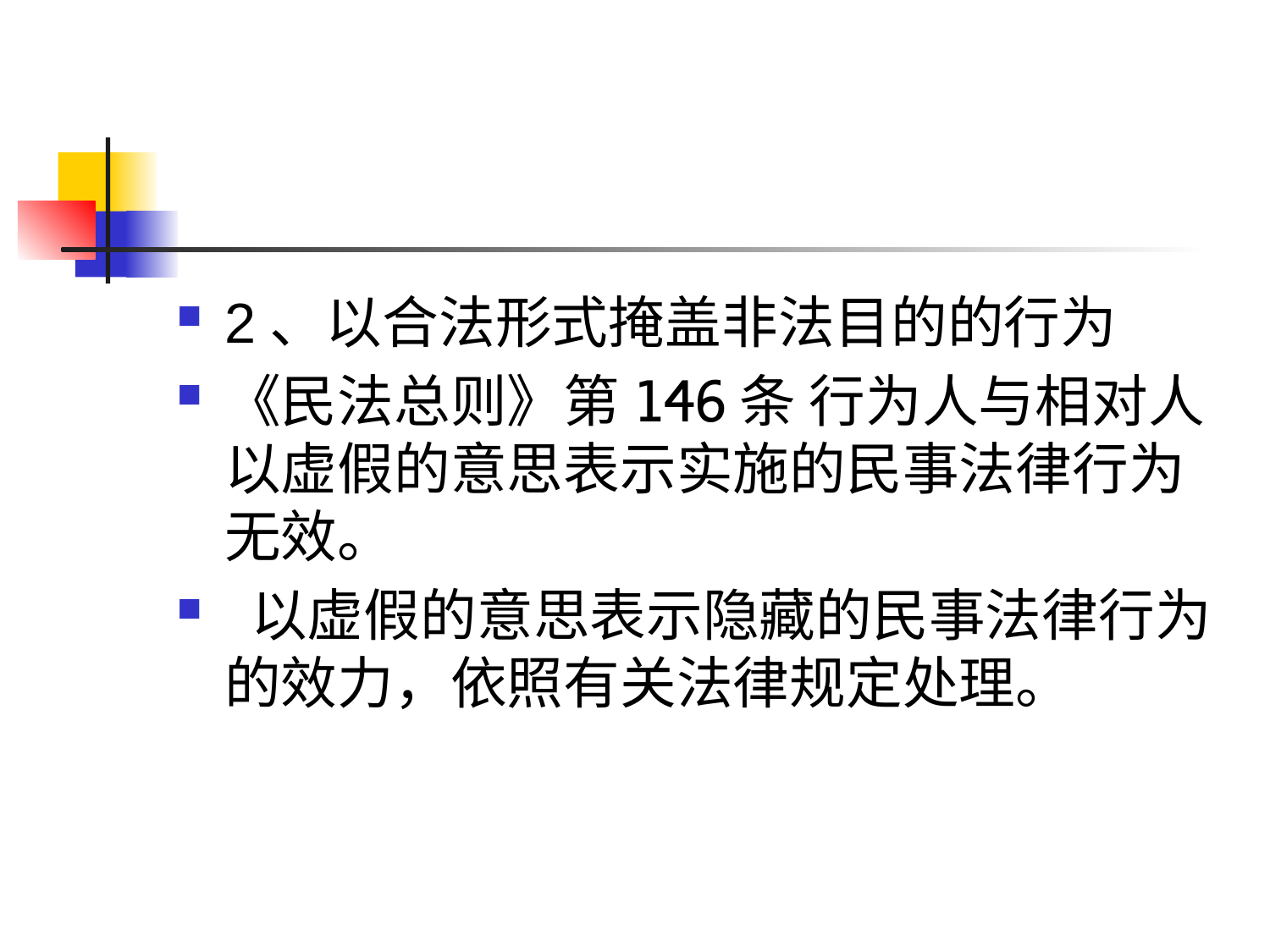

#
2、以合法形式掩盖非法目的的行为
《民法总则》第146条 行为人与相对人以虚假的意思表示实施的民事法律行为无效。
 以虚假的意思表示隐藏的民事法律行为的效力，依照有关法律规定处理。